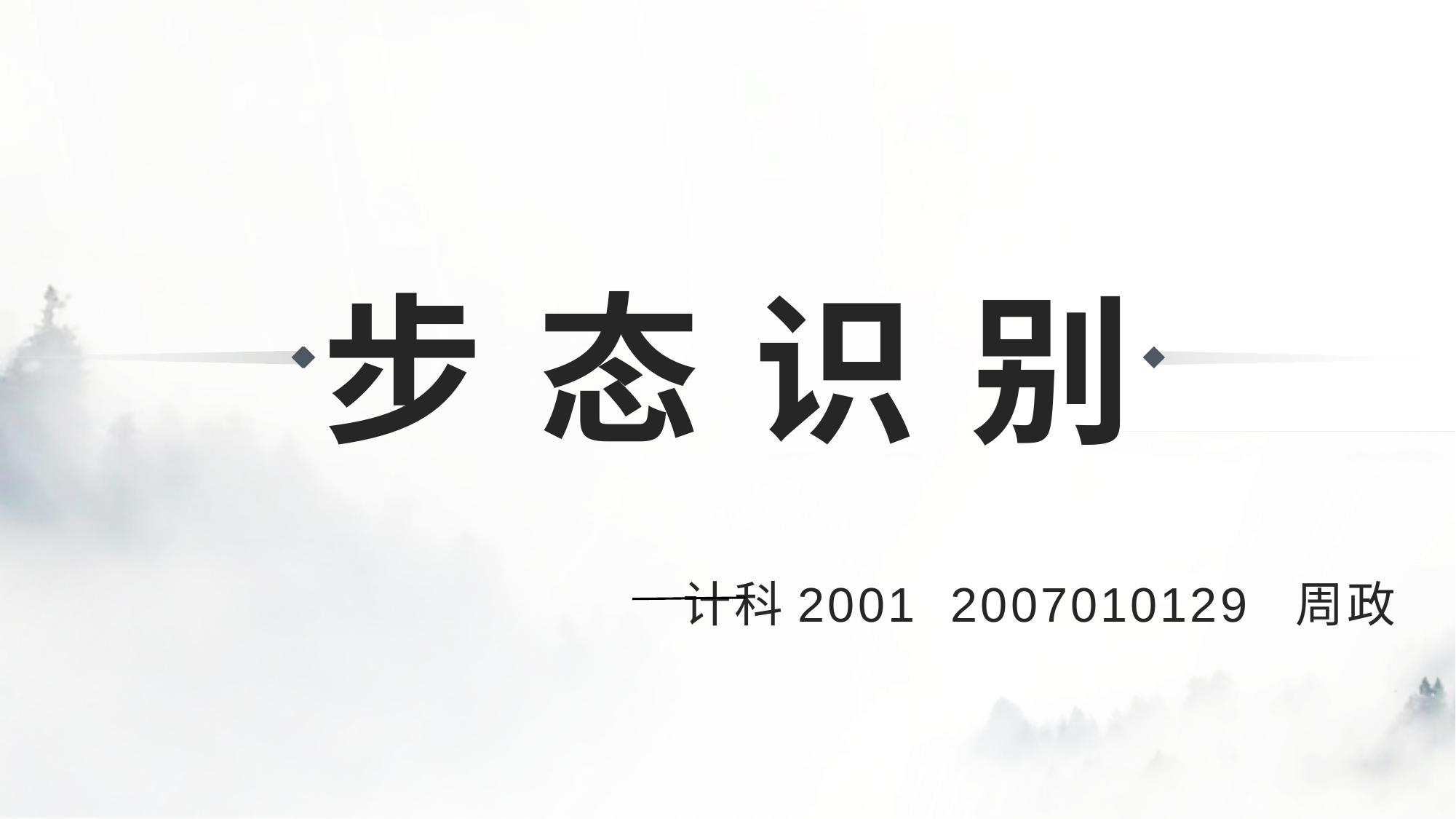

# 步 态 识 别
 计科2001  2007010129  周政